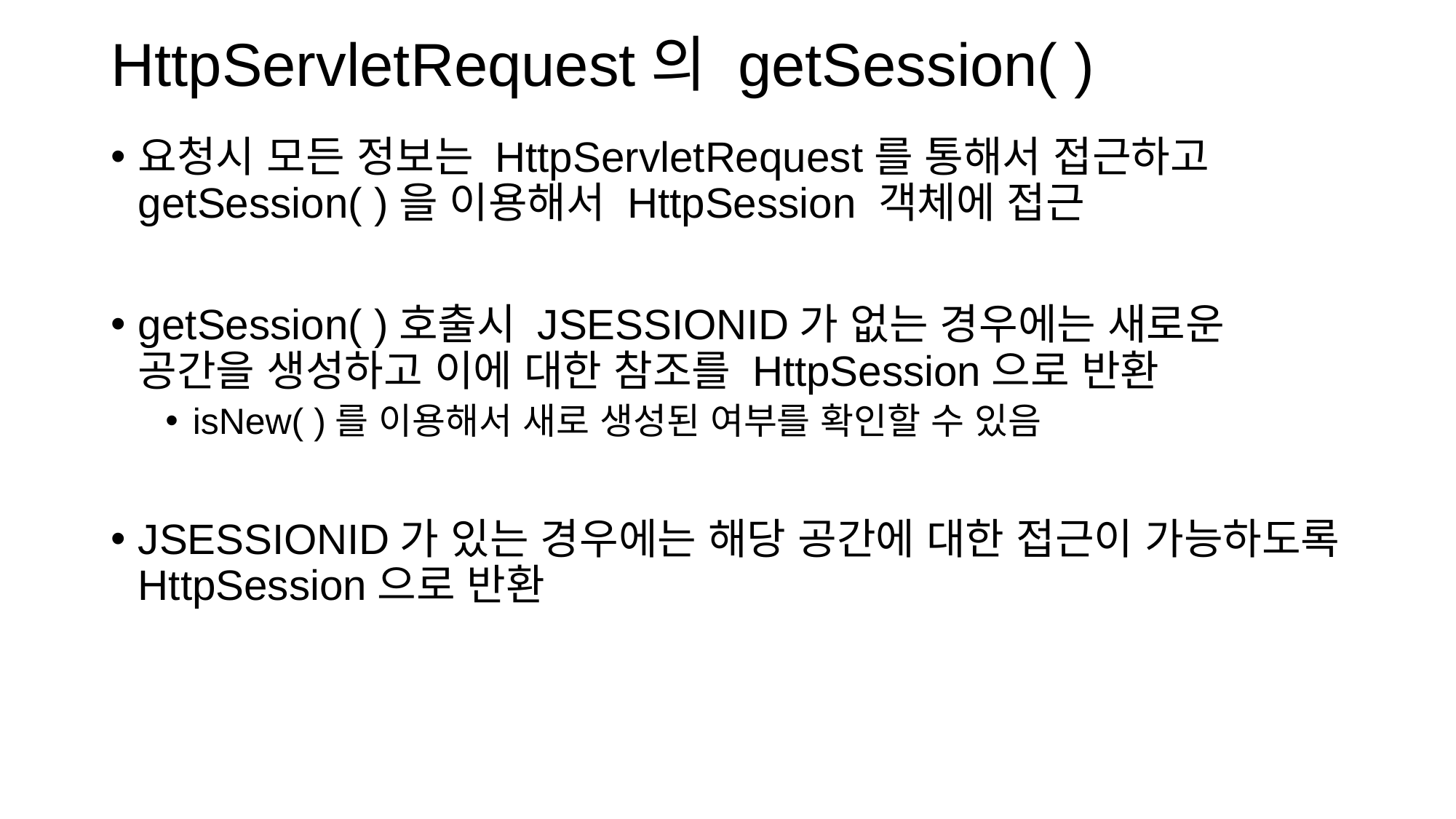

# HttpServletRequest의 getSession( )
요청시 모든 정보는 HttpServletRequest를 통해서 접근하고 getSession( )을 이용해서 HttpSession 객체에 접근

getSession( )호출시 JSESSIONID가 없는 경우에는 새로운 공간을 생성하고 이에 대한 참조를 HttpSession으로 반환
isNew( )를 이용해서 새로 생성된 여부를 확인할 수 있음

JSESSIONID가 있는 경우에는 해당 공간에 대한 접근이 가능하도록 HttpSession으로 반환